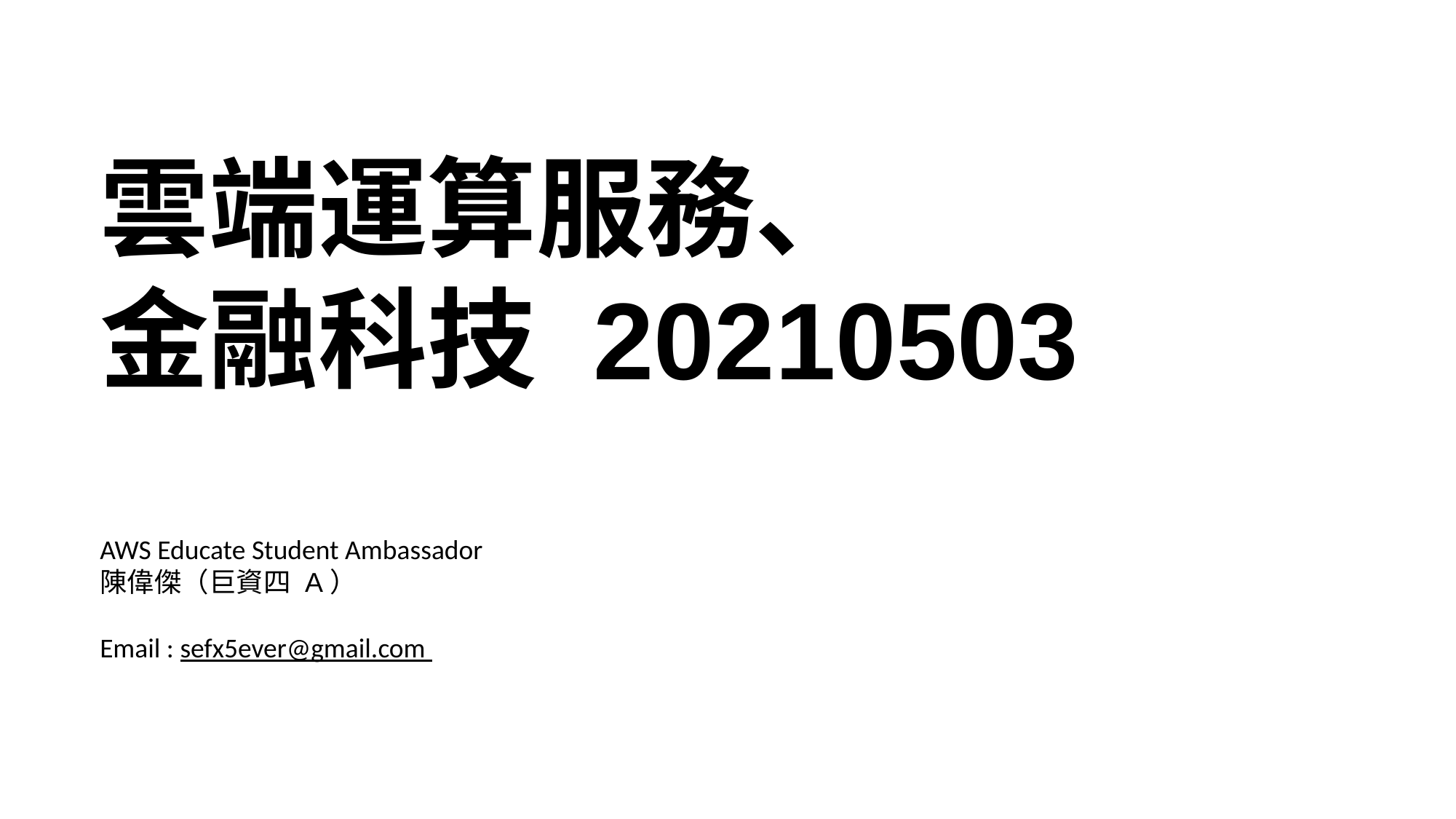

雲端運算服務、
金融科技 20210503
AWS Educate Student Ambassador
陳偉傑（巨資四 A）

Email : sefx5ever@gmail.com